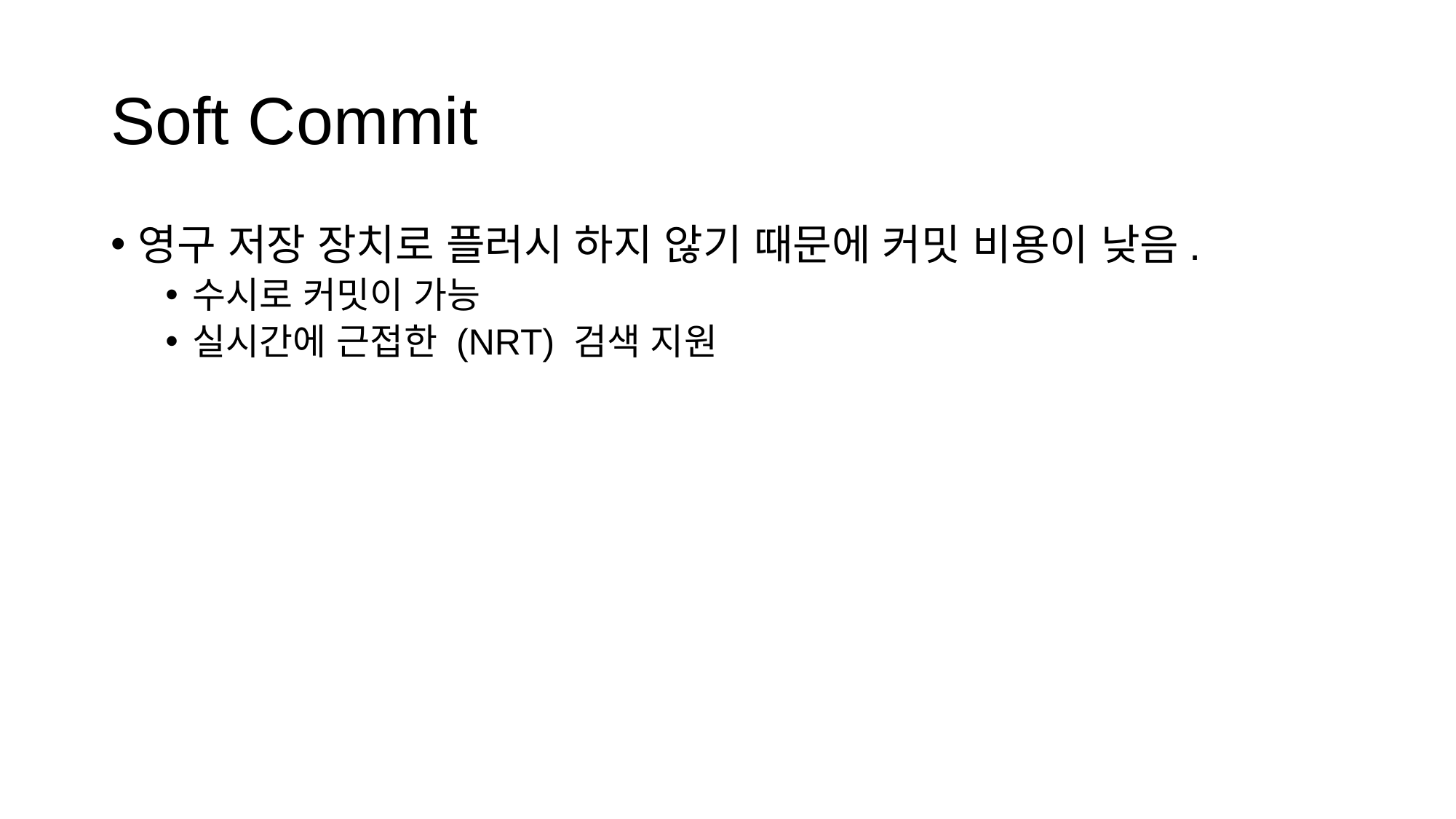

# Soft Commit
영구 저장 장치로 플러시 하지 않기 때문에 커밋 비용이 낮음.
수시로 커밋이 가능
실시간에 근접한 (NRT) 검색 지원